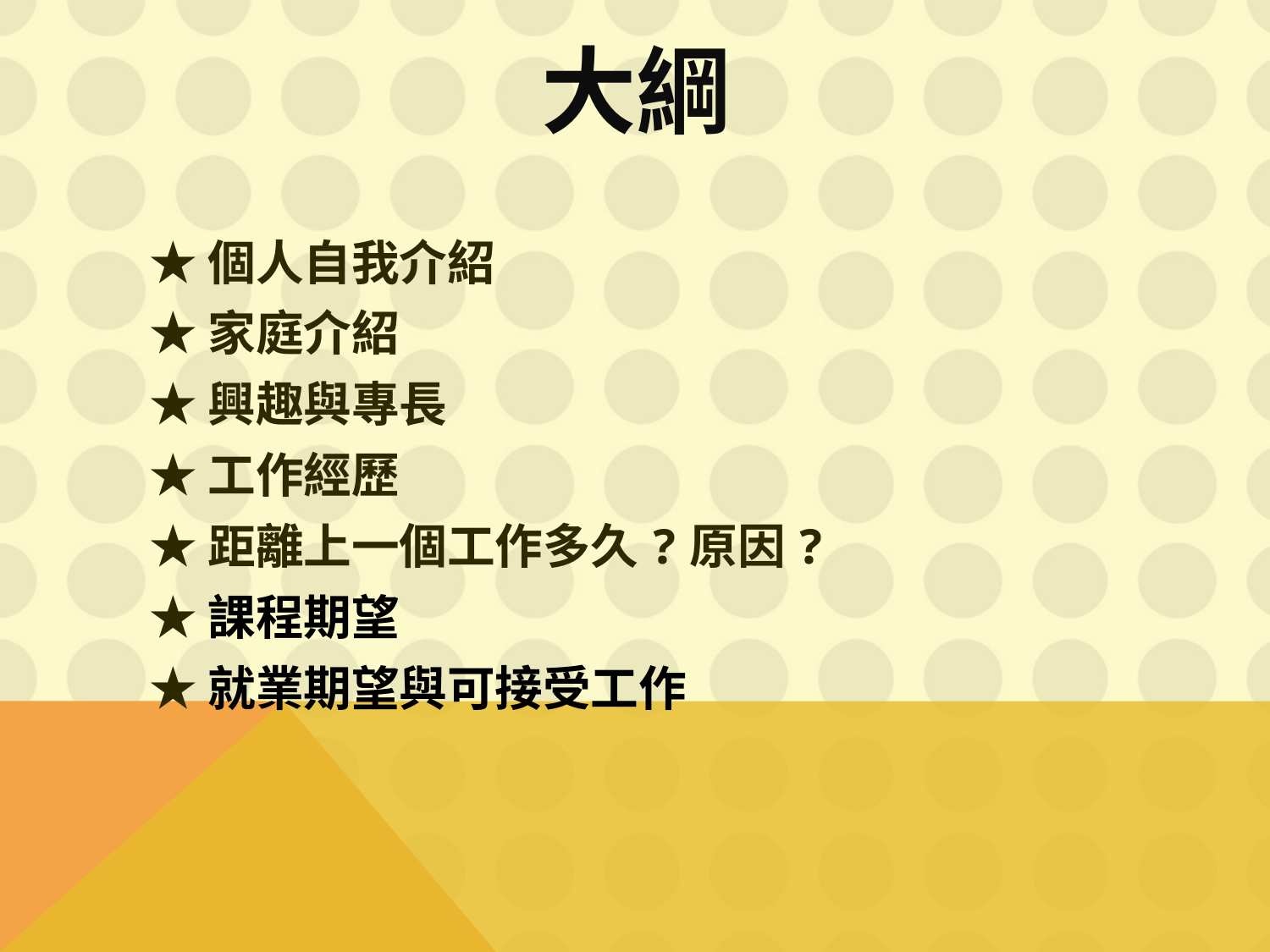

# 大綱
  ★個人自我介紹
  ★家庭介紹
  ★興趣與專長
  ★工作經歷
  ★距離上一個工作多久?原因?
  ★課程期望
  ★就業期望與可接受工作